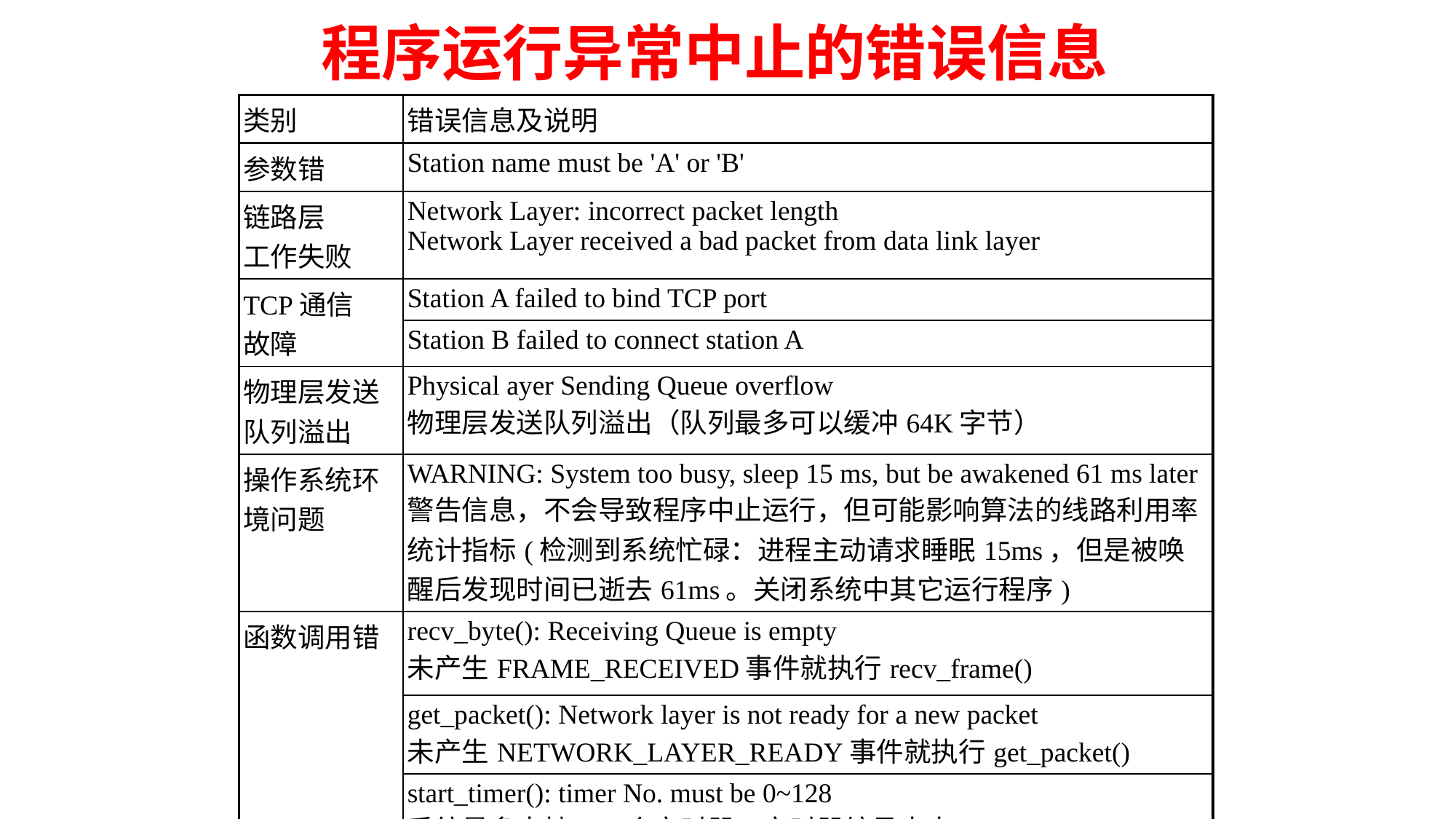

# 程序运行异常中止的错误信息
| 类别 | 错误信息及说明 |
| --- | --- |
| 参数错 | Station name must be 'A' or 'B' |
| 链路层 工作失败 | Network Layer: incorrect packet length Network Layer received a bad packet from data link layer |
| TCP通信 故障 | Station A failed to bind TCP port |
|  | Station B failed to connect station A |
| 物理层发送 队列溢出 | Physical ayer Sending Queue overflow 物理层发送队列溢出（队列最多可以缓冲64K字节） |
| 操作系统环境问题 | WARNING: System too busy, sleep 15 ms, but be awakened 61 ms later警告信息，不会导致程序中止运行，但可能影响算法的线路利用率统计指标(检测到系统忙碌：进程主动请求睡眠15ms，但是被唤醒后发现时间已逝去61ms。关闭系统中其它运行程序) |
| 函数调用错 | recv\_byte(): Receiving Queue is empty 未产生FRAME\_RECEIVED事件就执行recv\_frame() |
|  | get\_packet(): Network layer is not ready for a new packet 未产生NETWORK\_LAYER\_READY事件就执行get\_packet() |
|  | start\_timer(): timer No. must be 0~128 系统最多支持129个定时器，定时器编号太大 |